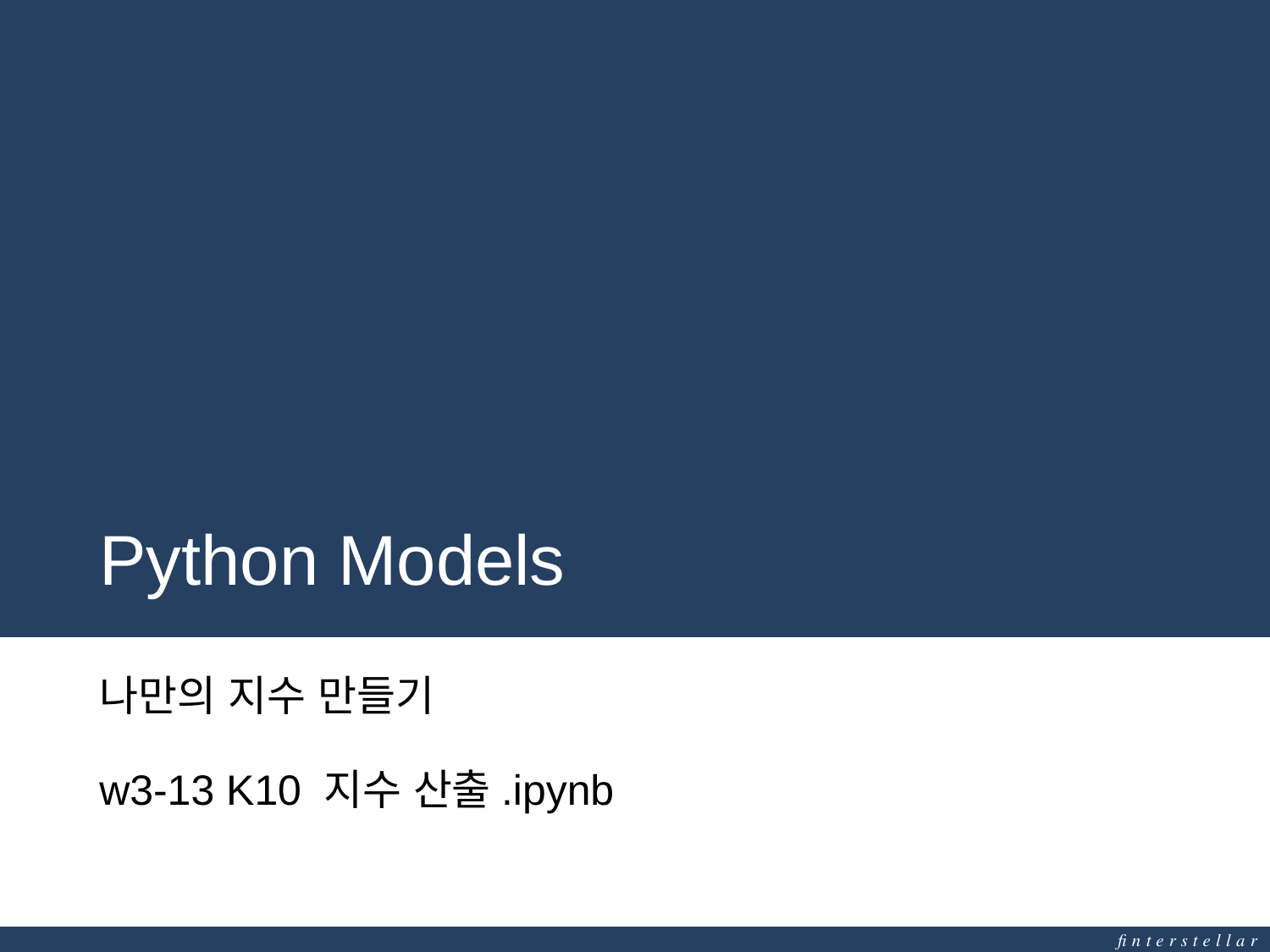

# Python Models
나만의 지수 만들기
w3-13 K10 지수 산출.ipynb